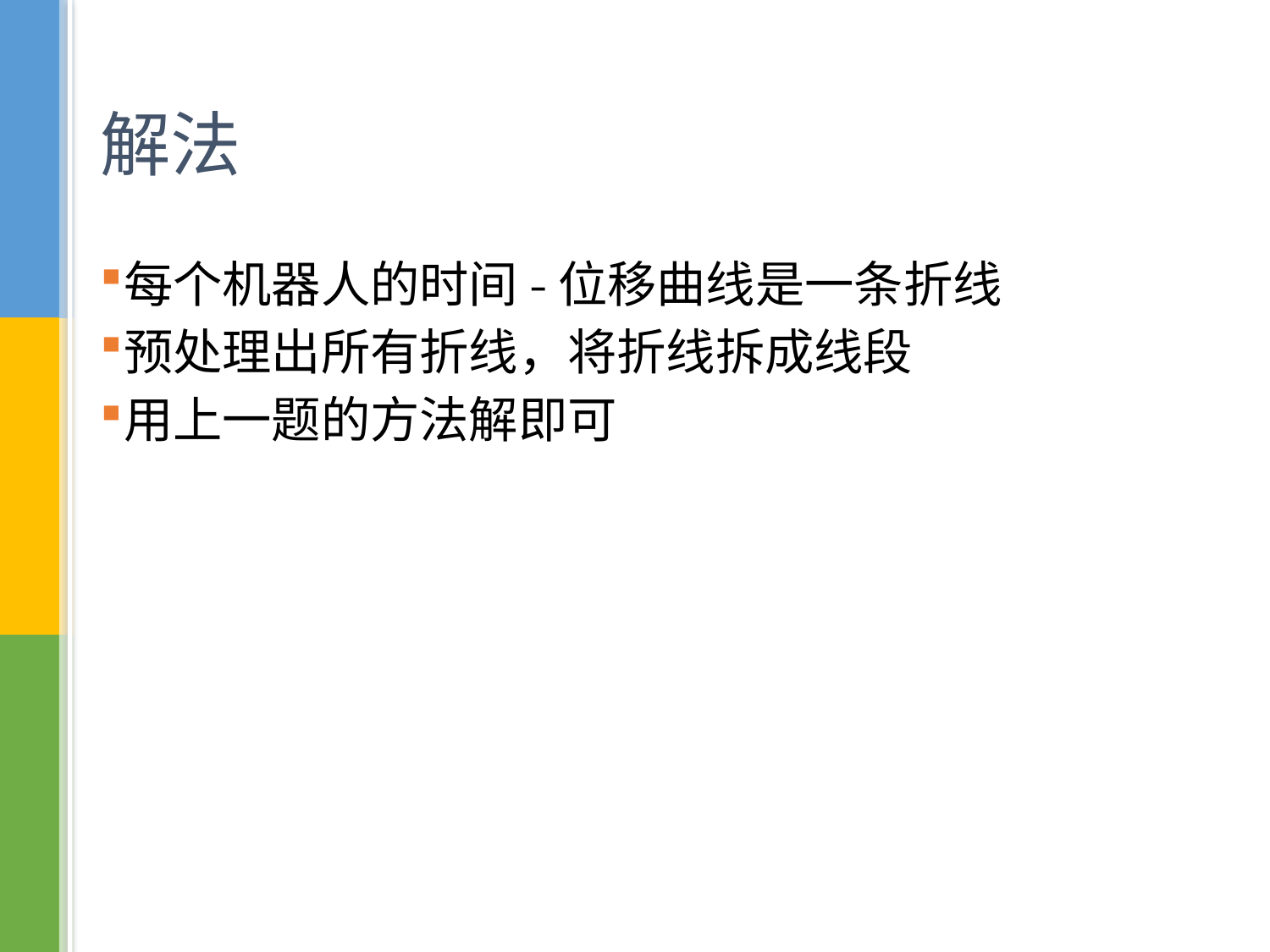

# 解法
每个机器人的时间-位移曲线是一条折线
预处理出所有折线，将折线拆成线段
用上一题的方法解即可